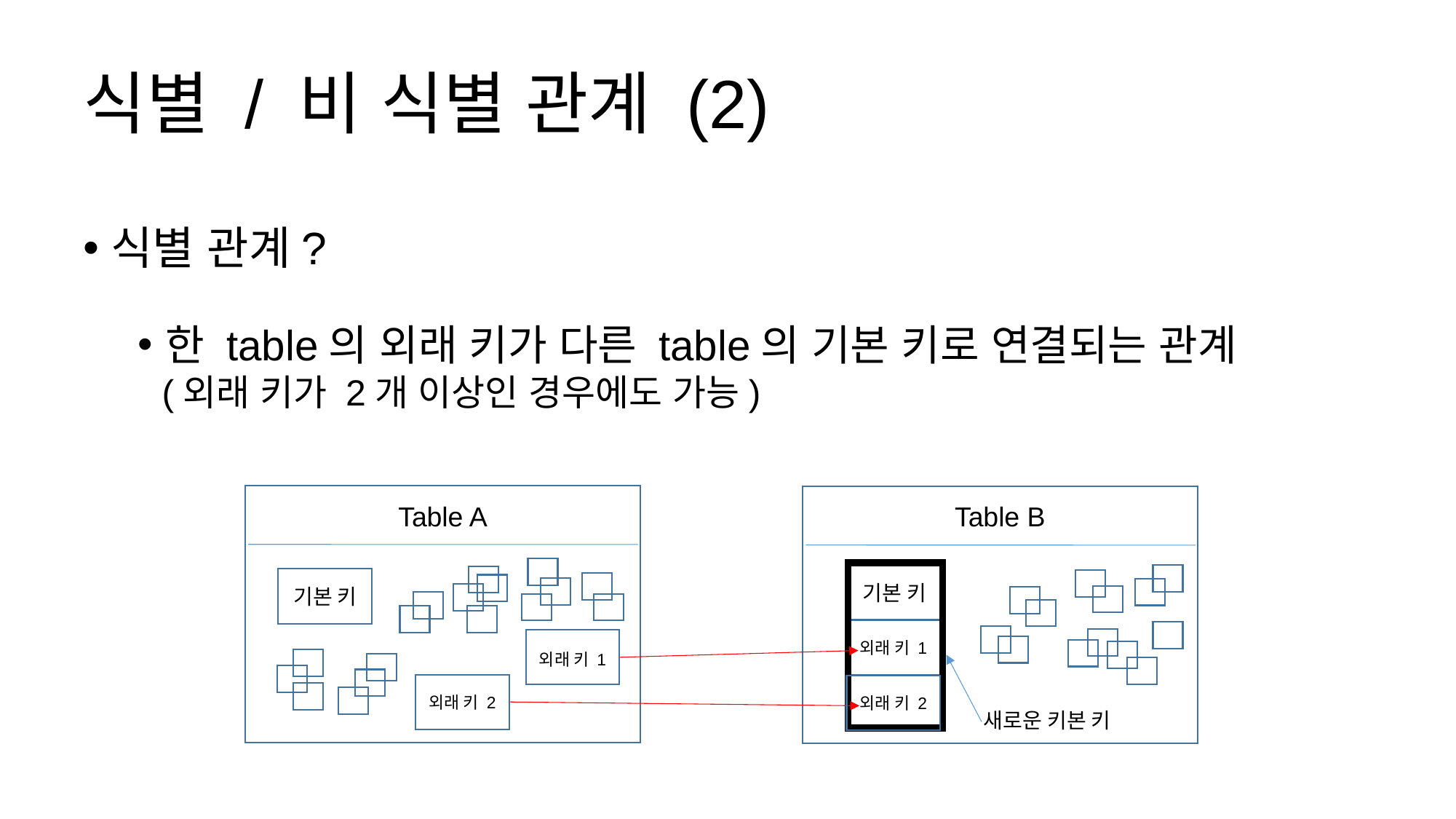

# 식별 / 비 식별 관계 (2)
식별 관계?

한 table의 외래 키가 다른 table의 기본 키로 연결되는 관계
  (외래 키가 2개 이상인 경우에도 가능)

Table A
Table B

기본 키

기본 키

외래 키 1

외래 키 1

외래 키 2
외래 키 2

새로운 키본 키